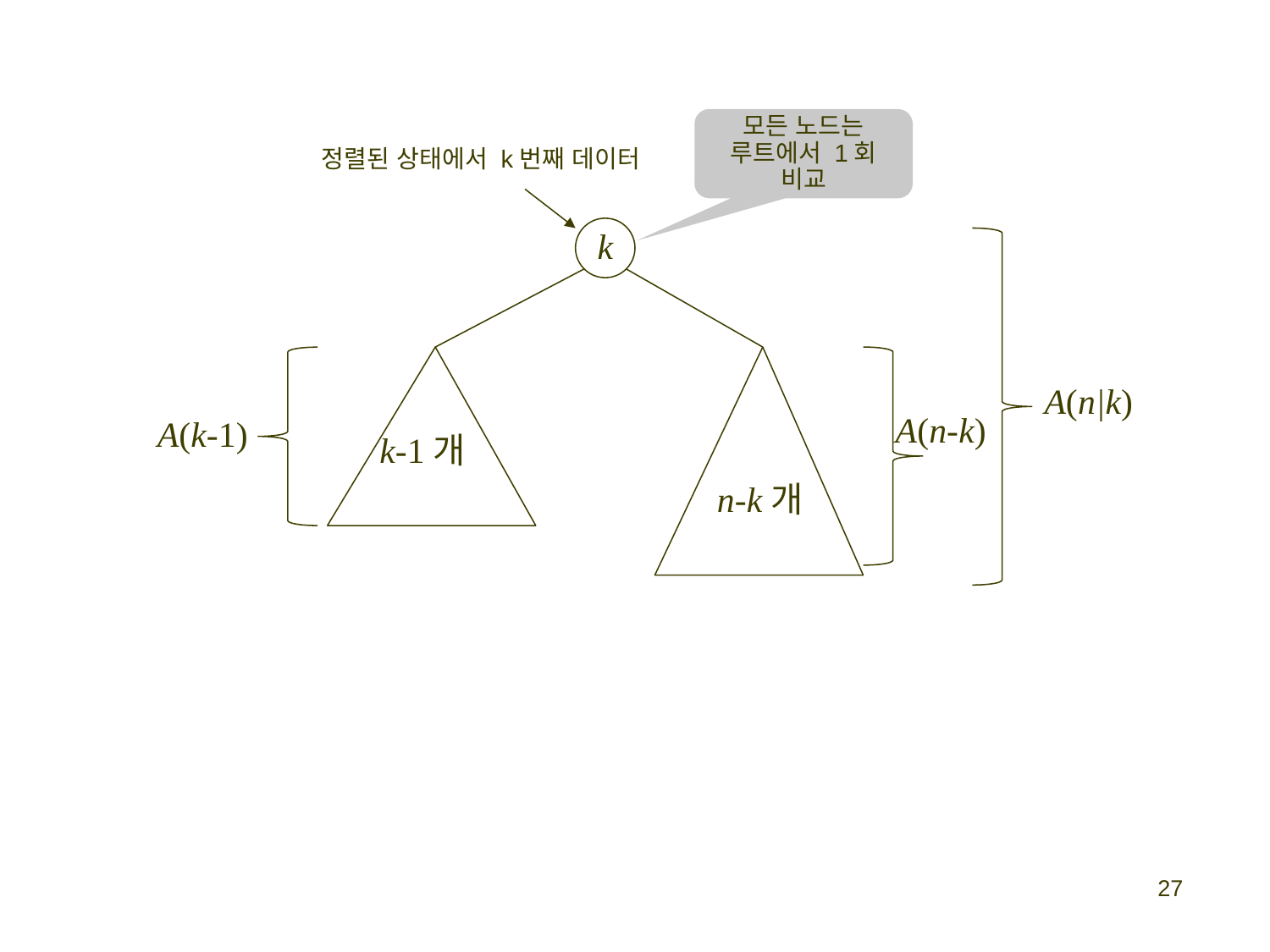

모든 노드는 루트에서 1회 비교
정렬된 상태에서 k번째 데이터
k

A(n|k)

A(n-k)

A(k-1)

k-1개

n-k개

27